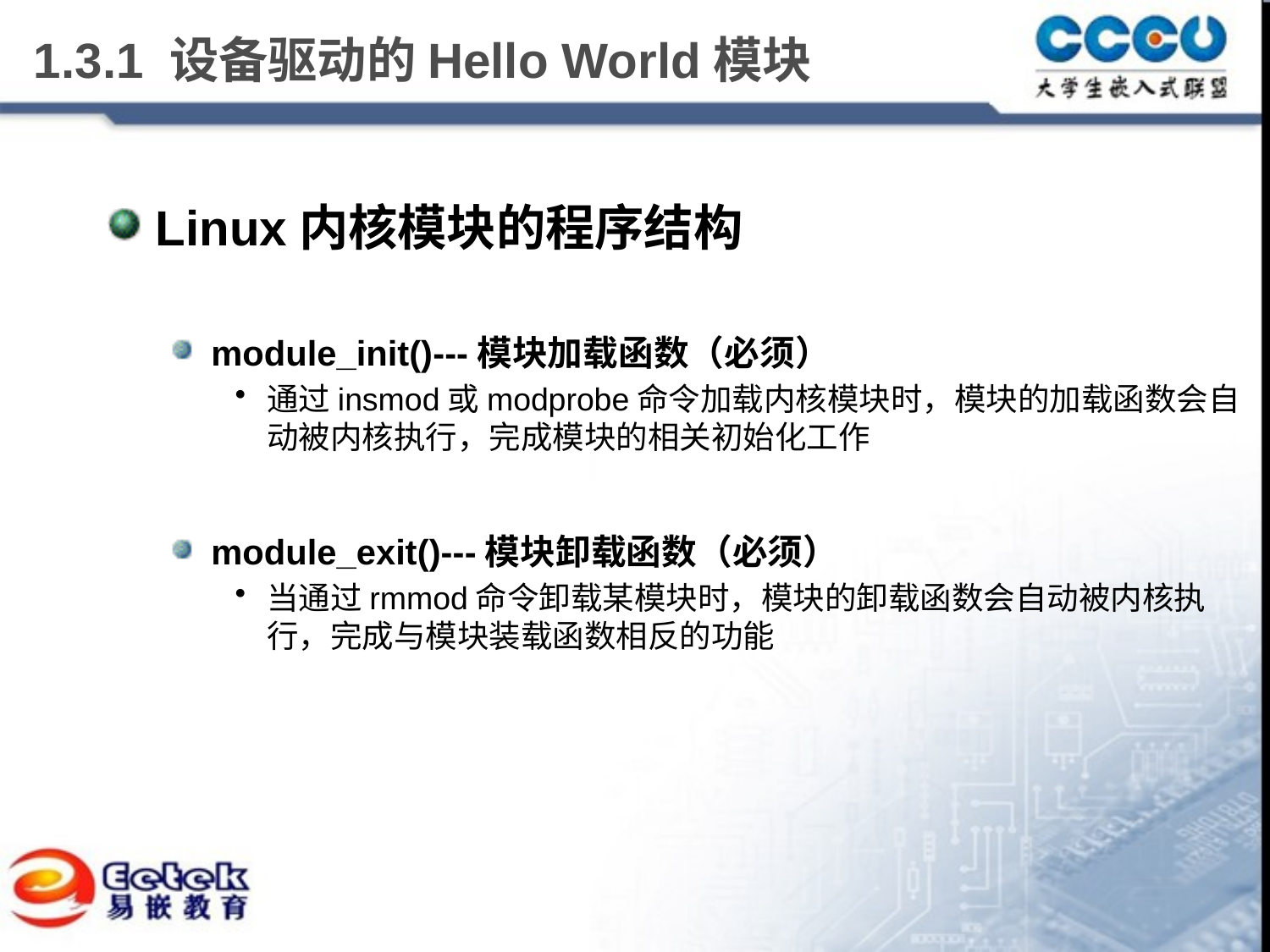

# 1.3.1 设备驱动的Hello World模块
Linux内核模块的程序结构

module_init()---模块加载函数（必须）
通过insmod或modprobe命令加载内核模块时，模块的加载函数会自动被内核执行，完成模块的相关初始化工作

module_exit()---模块卸载函数（必须）
当通过rmmod命令卸载某模块时，模块的卸载函数会自动被内核执行，完成与模块装载函数相反的功能